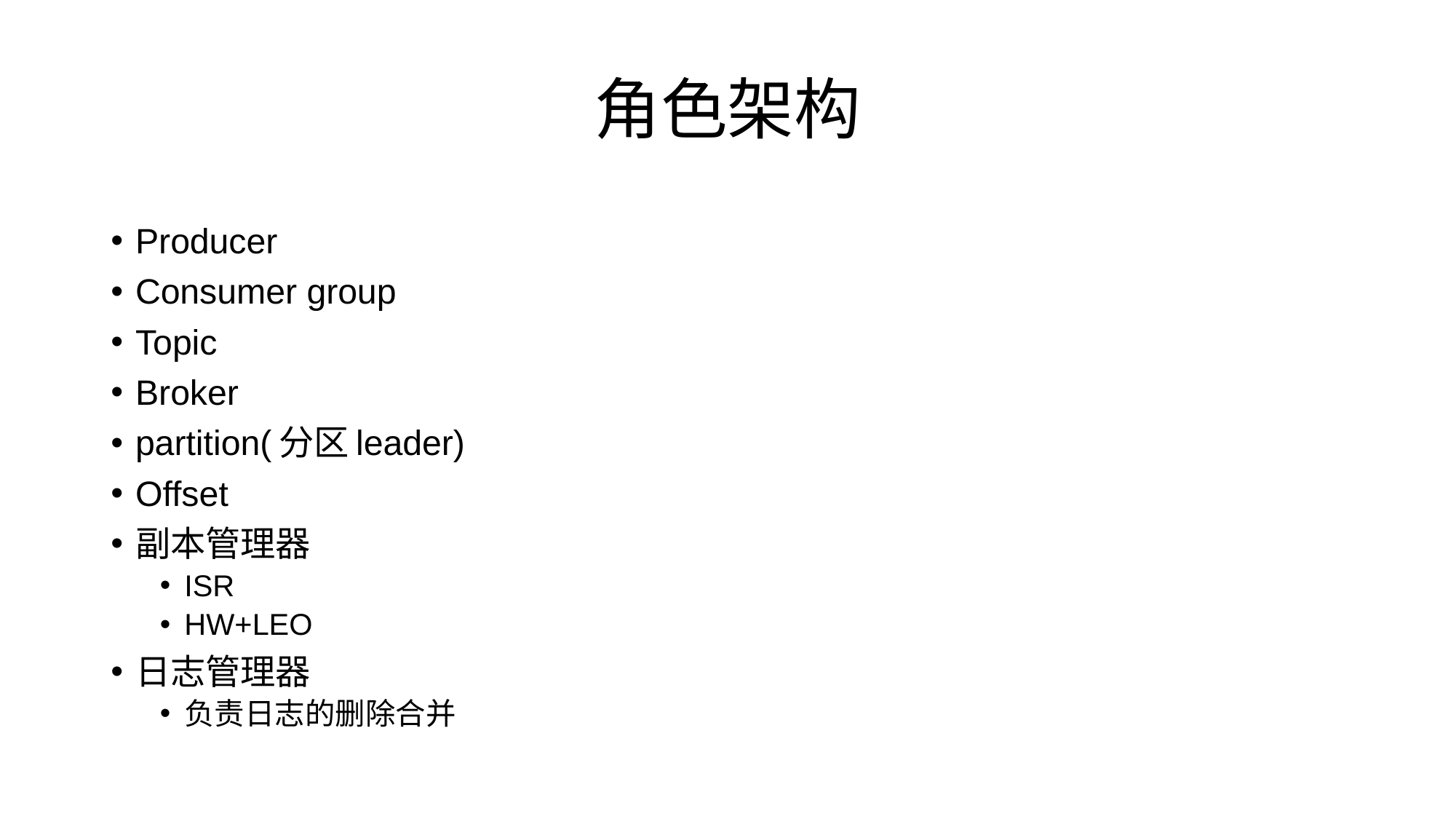

# 角色架构
Producer
Consumer group
Topic
Broker
partition(分区leader)
Offset
副本管理器
ISR
HW+LEO
日志管理器
负责日志的删除合并